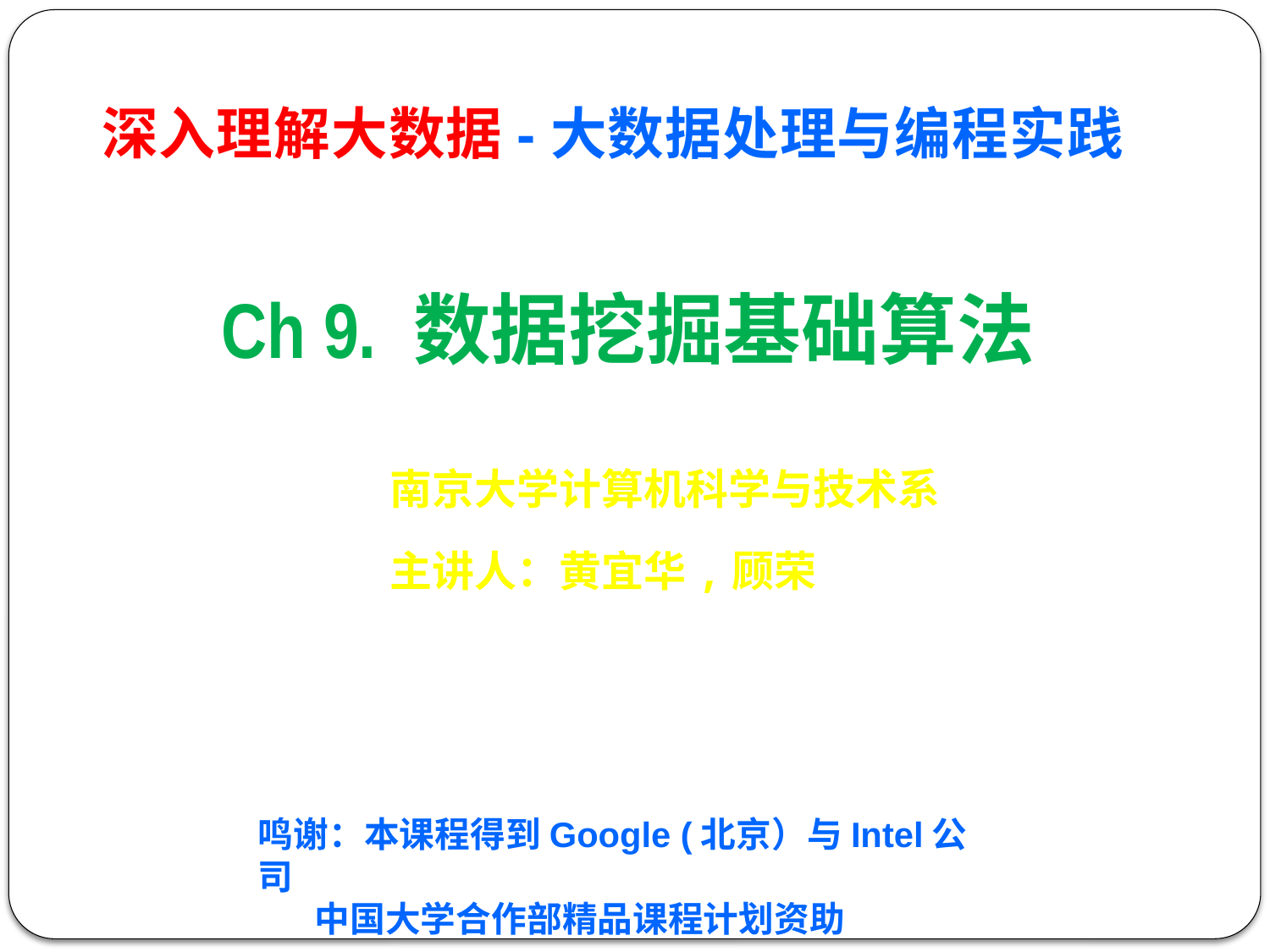

深入理解大数据-大数据处理与编程实践
# Ch 9. 数据挖掘基础算法
南京大学计算机科学与技术系
主讲人：黄宜华,顾荣

鸣谢：本课程得到Google (北京）与Intel公司
      中国大学合作部精品课程计划资助